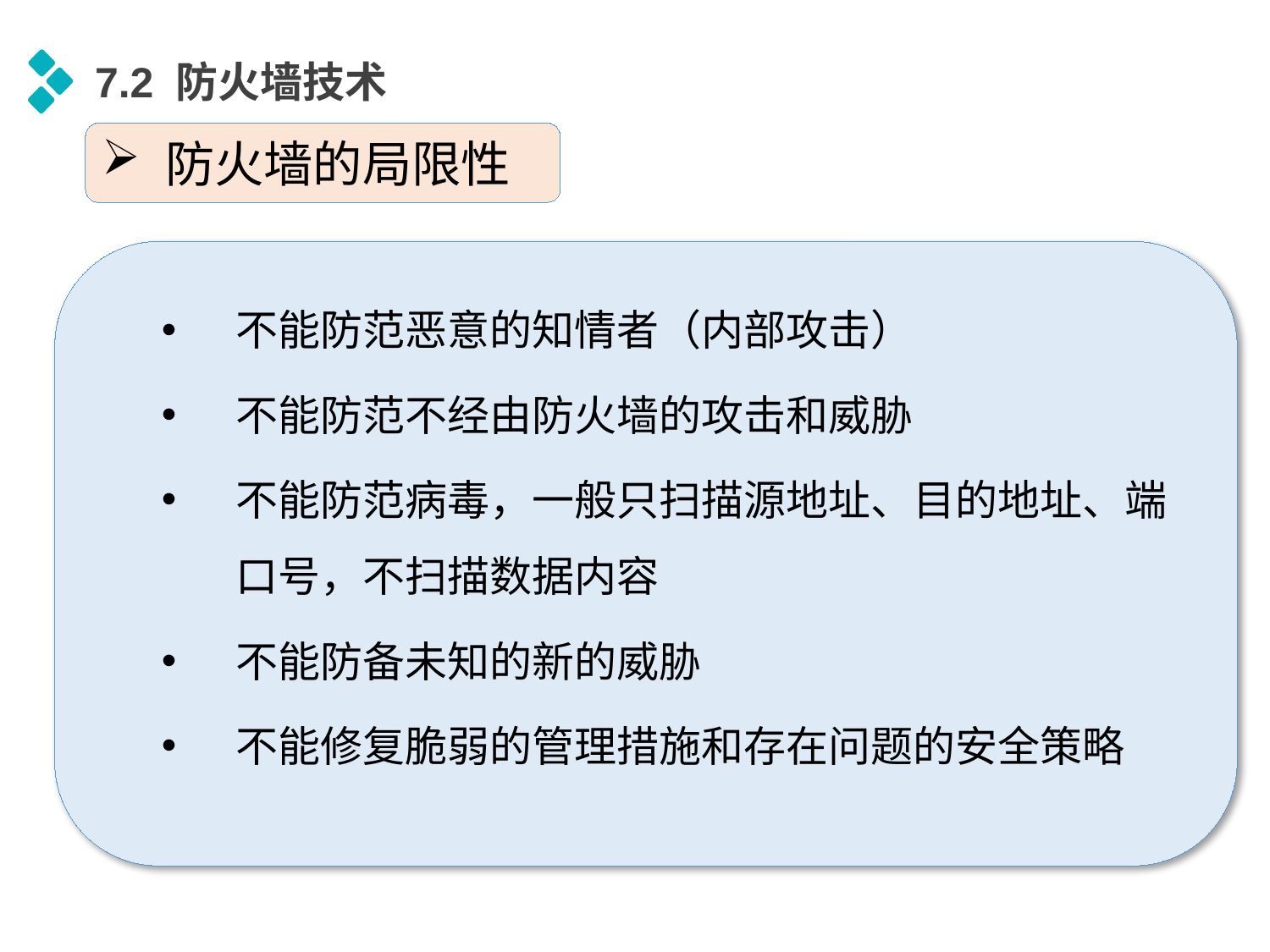

7.2 防火墙技术

防火墙的局限性
不能防范恶意的知情者（内部攻击）
不能防范不经由防火墙的攻击和威胁
不能防范病毒，一般只扫描源地址、目的地址、端口号，不扫描数据内容
不能防备未知的新的威胁
不能修复脆弱的管理措施和存在问题的安全策略